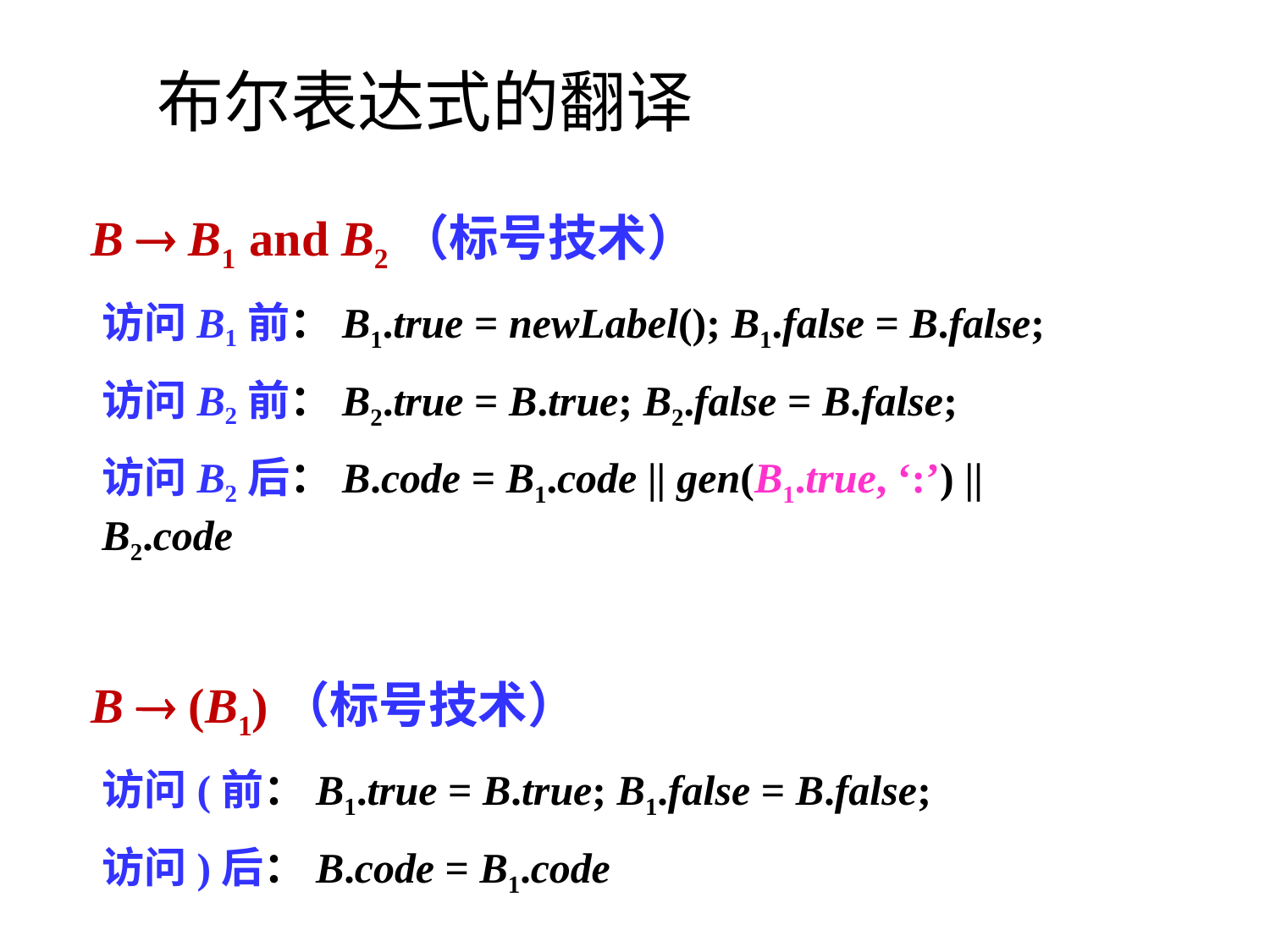

# 布尔表达式的翻译
B → B1 and B2（标号技术）
访问B1前：B1.true = newLabel(); B1.false = B.false;
访问B2前：B2.true = B.true; B2.false = B.false;
访问B2后：B.code = B1.code || gen(B1.true, ‘:’) || B2.code

B → (B1)（标号技术）
访问(前：B1.true = B.true; B1.false = B.false;
访问)后：B.code = B1.code
32